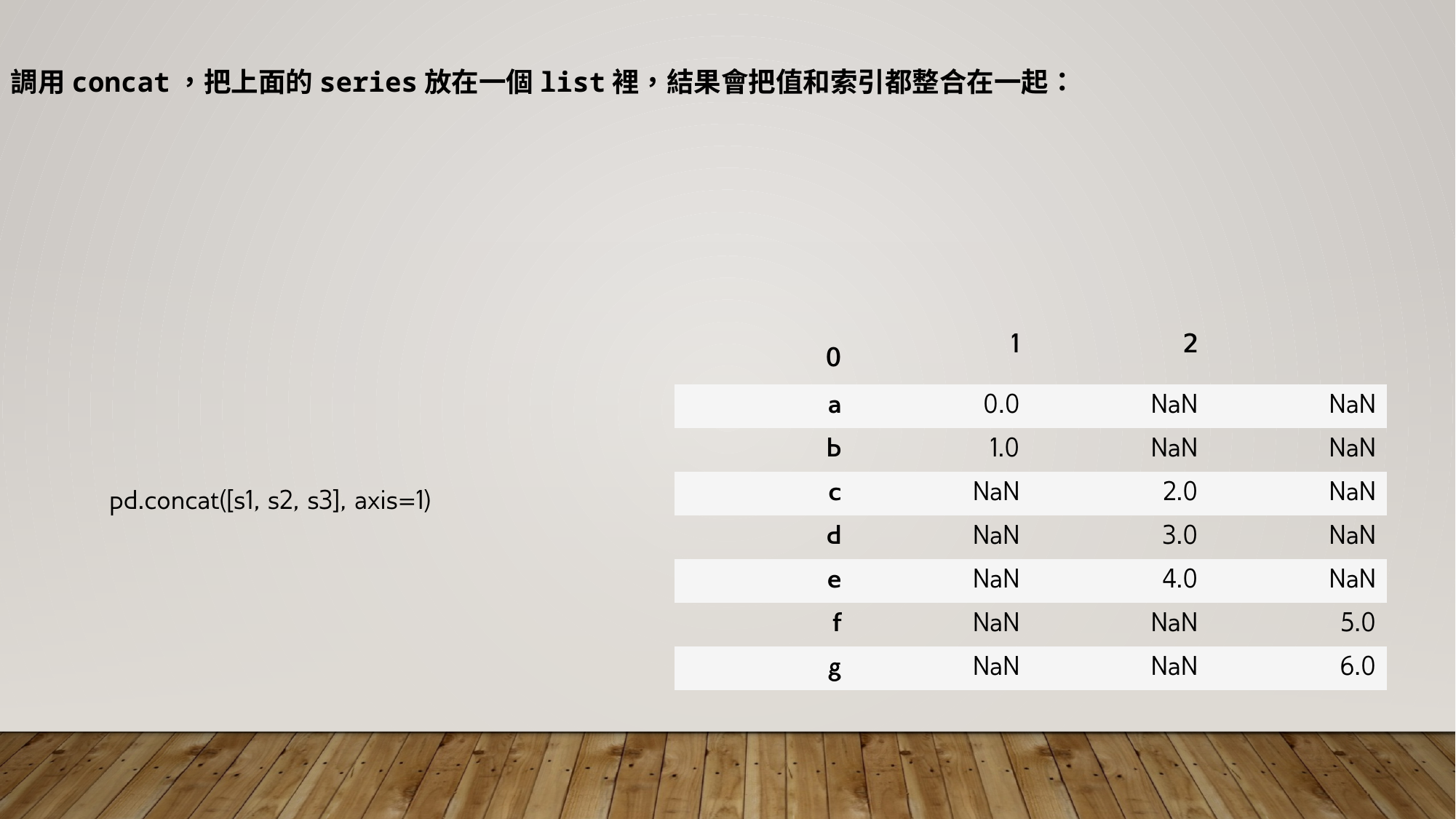

調用concat，把上面的series放在一個list裡，結果會把值和索引都整合在一起：
| 0 | 1 | 2 |  |
| --- | --- | --- | --- |
| a | 0.0 | NaN | NaN |
| b | 1.0 | NaN | NaN |
| c | NaN | 2.0 | NaN |
| d | NaN | 3.0 | NaN |
| e | NaN | 4.0 | NaN |
| f | NaN | NaN | 5.0 |
| g | NaN | NaN | 6.0 |
pd.concat([s1, s2, s3], axis=1)